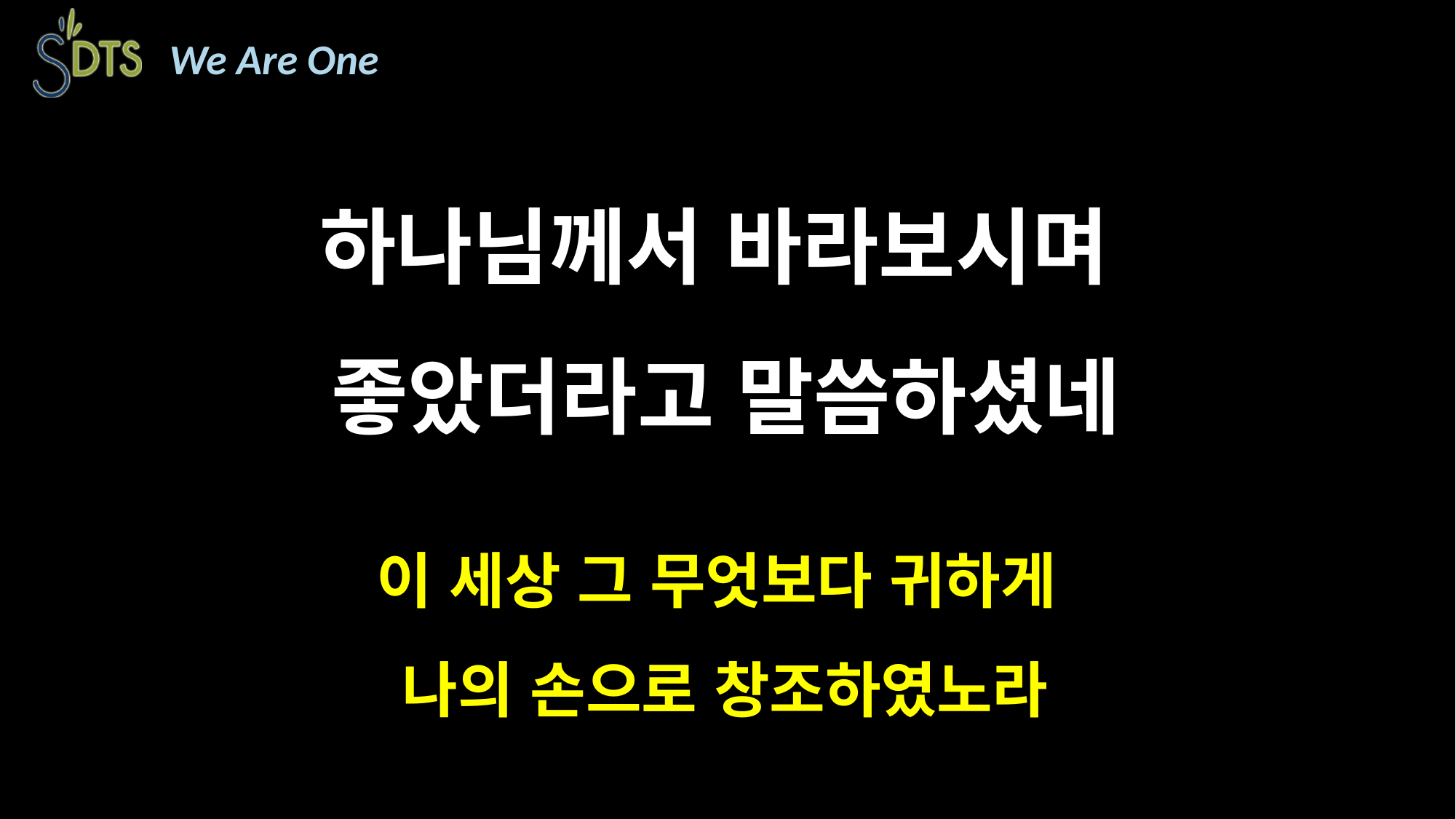

하나님께서 바라보시며
좋았더라고 말씀하셨네
이 세상 그 무엇보다 귀하게
나의 손으로 창조하였노라